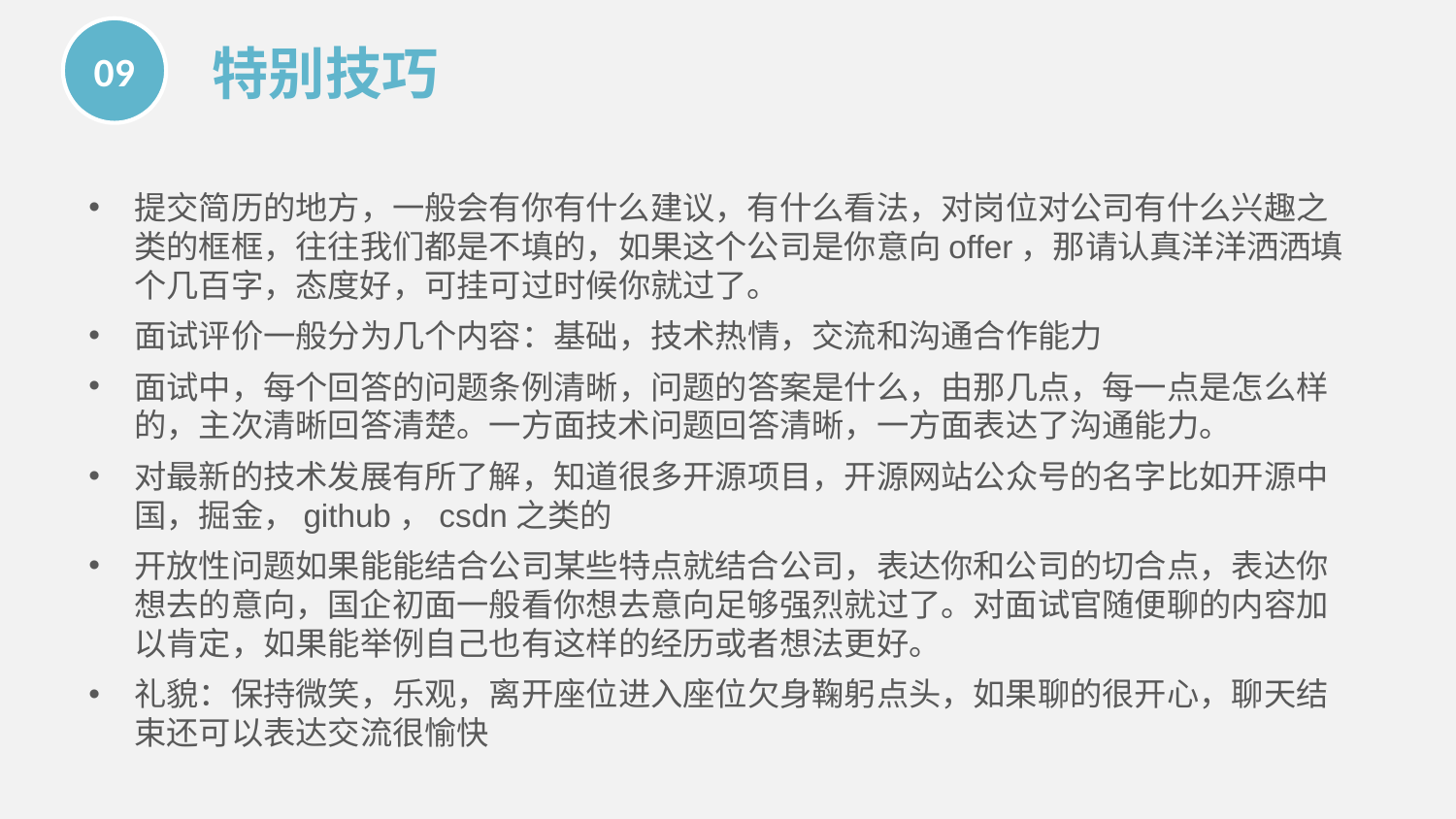

09
特别技巧
提交简历的地方，一般会有你有什么建议，有什么看法，对岗位对公司有什么兴趣之类的框框，往往我们都是不填的，如果这个公司是你意向offer，那请认真洋洋洒洒填个几百字，态度好，可挂可过时候你就过了。
面试评价一般分为几个内容：基础，技术热情，交流和沟通合作能力
面试中，每个回答的问题条例清晰，问题的答案是什么，由那几点，每一点是怎么样的，主次清晰回答清楚。一方面技术问题回答清晰，一方面表达了沟通能力。
对最新的技术发展有所了解，知道很多开源项目，开源网站公众号的名字比如开源中国，掘金，github，csdn之类的
开放性问题如果能能结合公司某些特点就结合公司，表达你和公司的切合点，表达你想去的意向，国企初面一般看你想去意向足够强烈就过了。对面试官随便聊的内容加以肯定，如果能举例自己也有这样的经历或者想法更好。
礼貌：保持微笑，乐观，离开座位进入座位欠身鞠躬点头，如果聊的很开心，聊天结束还可以表达交流很愉快